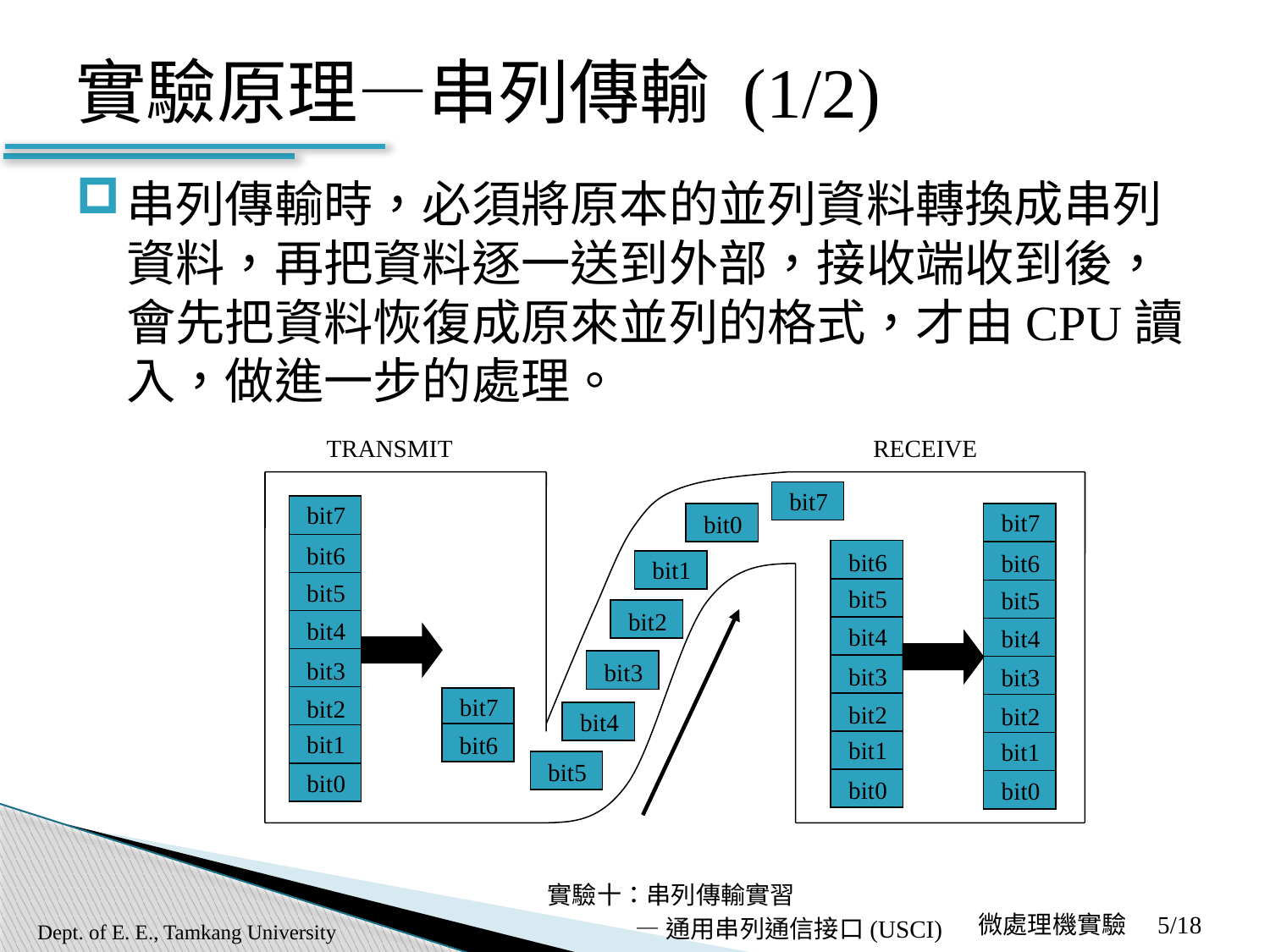

# 實驗原理—串列傳輸 (1/2)
串列傳輸時，必須將原本的並列資料轉換成串列資料，再把資料逐一送到外部，接收端收到後，會先把資料恢復成原來並列的格式，才由CPU讀入，做進一步的處理。
TRANSMIT
RECEIVE

bit7

bit7

bit7
bit0

bit6

bit6

bit6
bit1

bit5

bit5

bit5

bit2
bit4

bit4
bit4

bit3

bit3

bit3

bit3
bit7

bit2

bit2

bit2
bit4

bit1

bit6

bit1
bit1

bit5

bit0

bit0

bit0